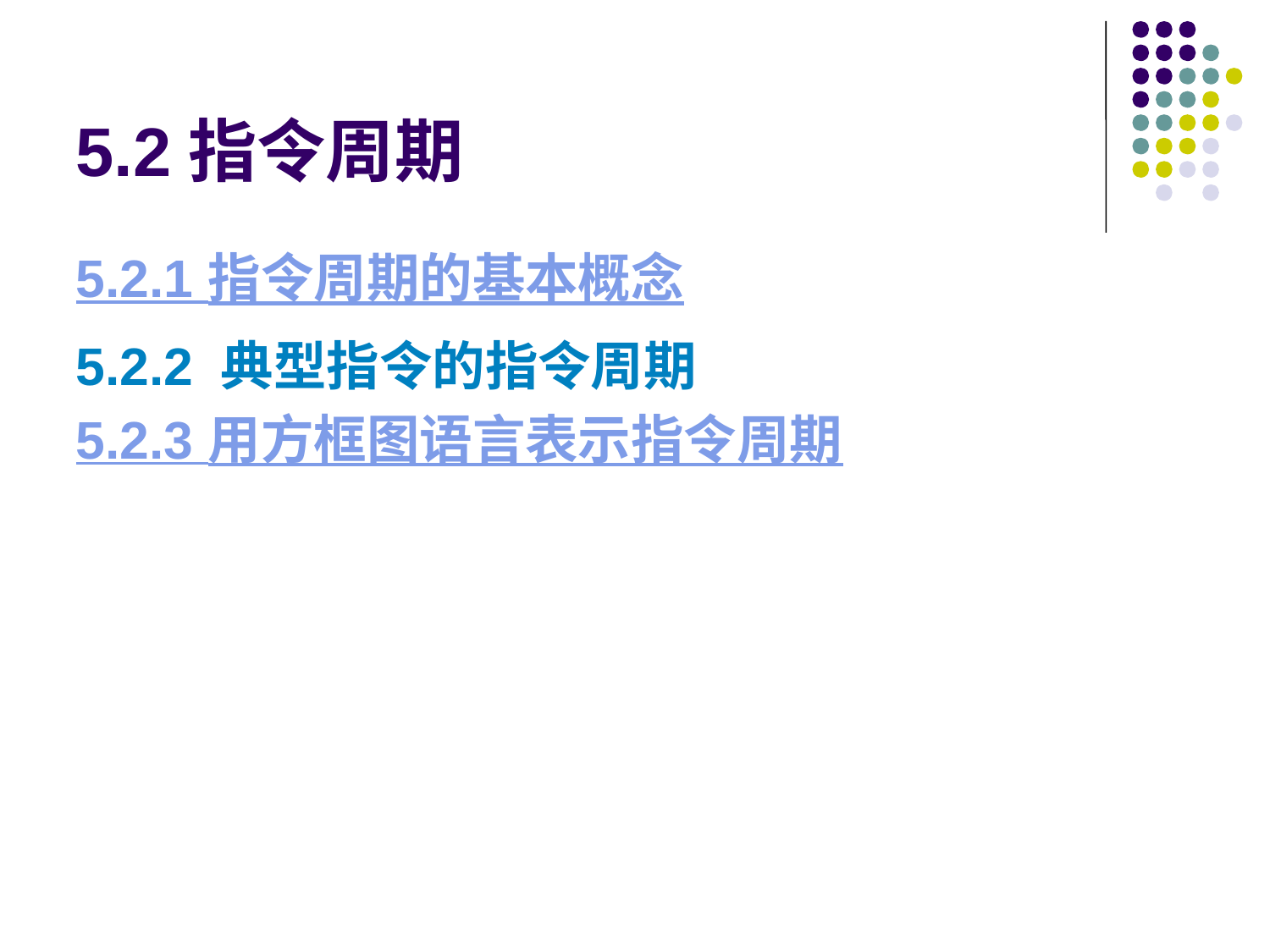

# 5.2指令周期
5.2.1 指令周期的基本概念
5.2.2 典型指令的指令周期
5.2.3 用方框图语言表示指令周期

3